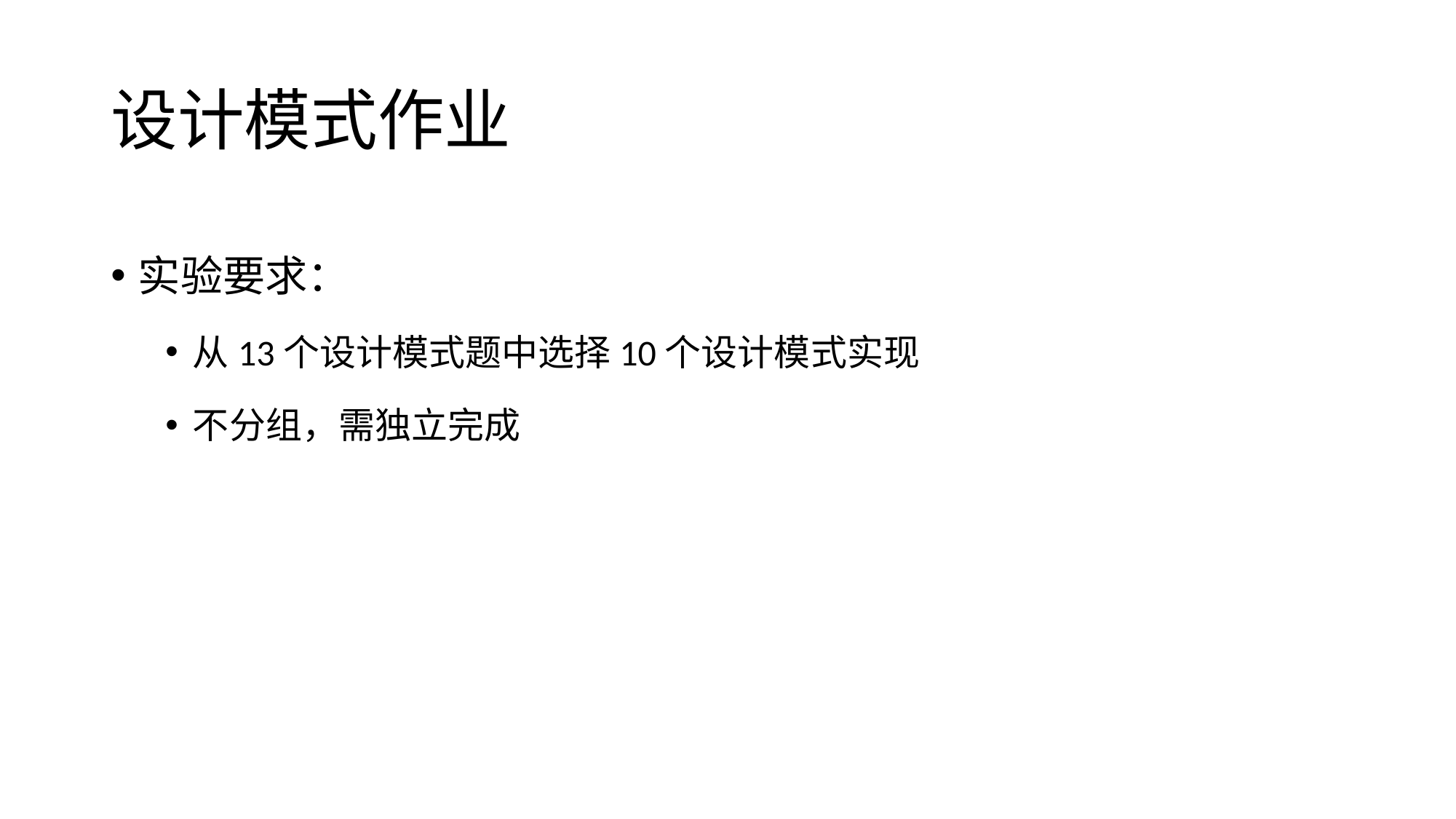

# 设计模式作业
实验要求：
从13个设计模式题中选择10个设计模式实现
不分组，需独立完成